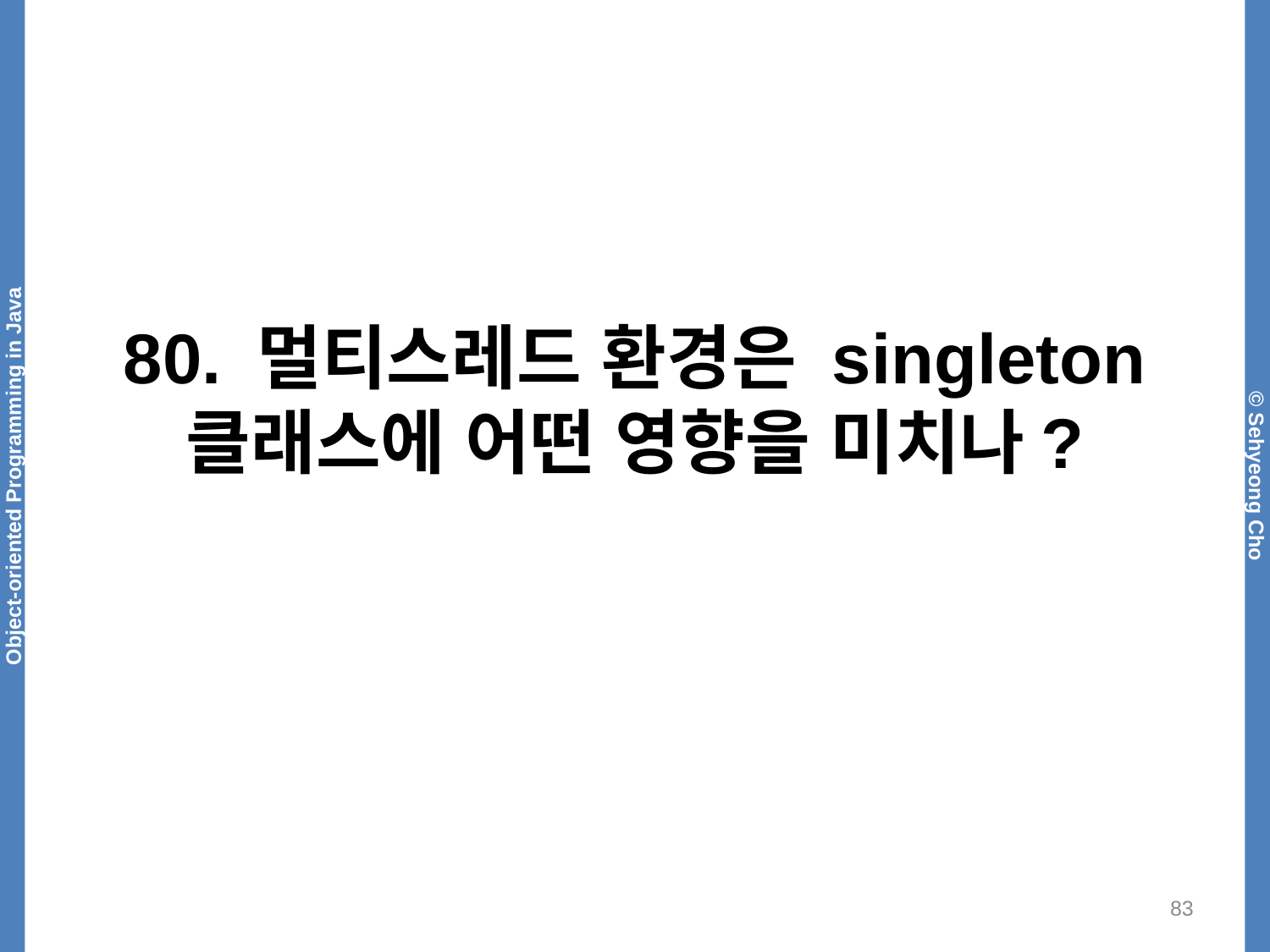

# 80. 멀티스레드 환경은 singleton 클래스에 어떤 영향을 미치나?

83